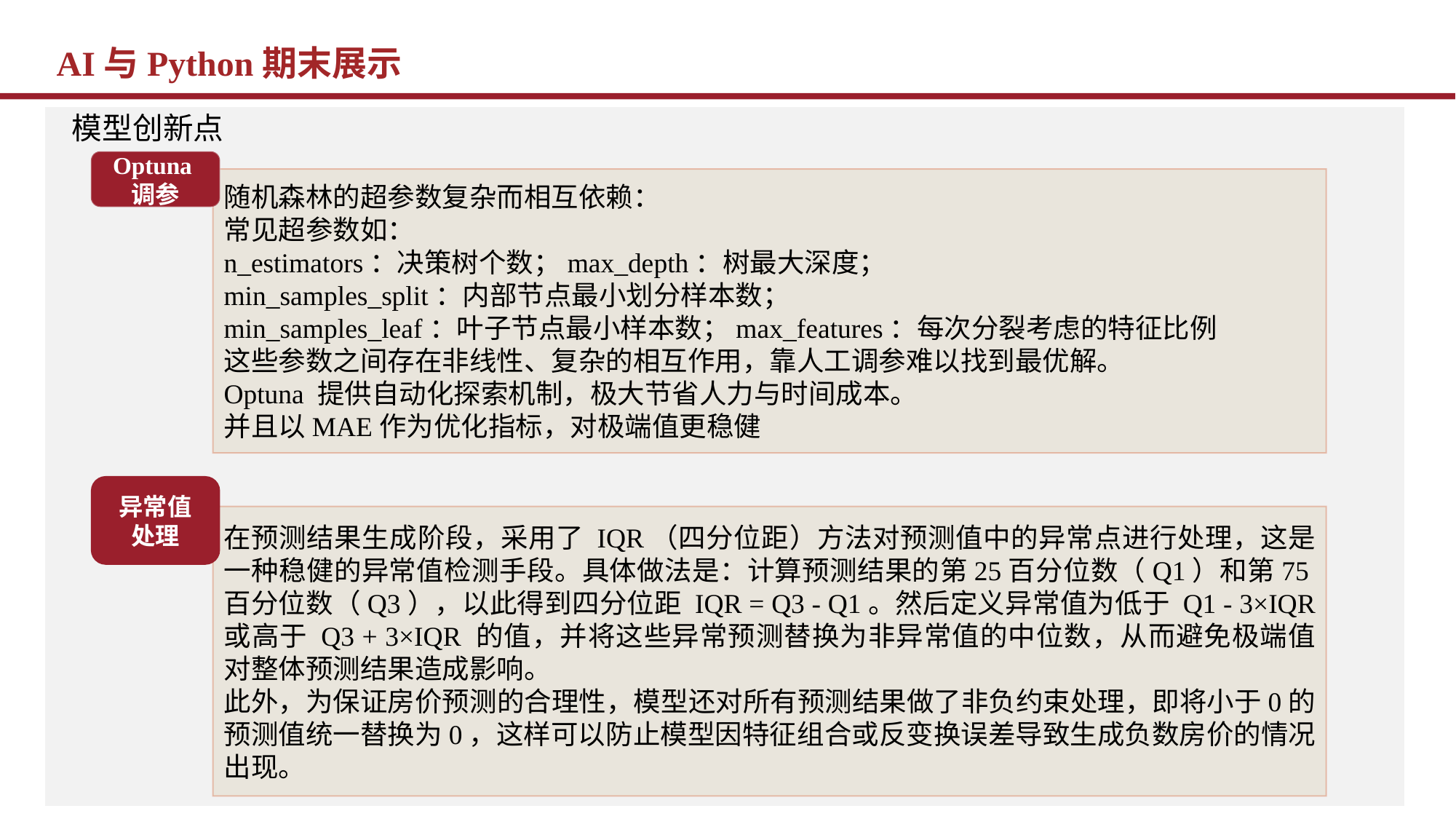

# AI与Python期末展示
模型创新点

Optuna调参
随机森林的超参数复杂而相互依赖：
常见超参数如：
n_estimators：决策树个数；max_depth：树最大深度；
min_samples_split：内部节点最小划分样本数；
min_samples_leaf：叶子节点最小样本数；max_features：每次分裂考虑的特征比例
这些参数之间存在非线性、复杂的相互作用，靠人工调参难以找到最优解。
Optuna 提供自动化探索机制，极大节省人力与时间成本。
并且以MAE作为优化指标，对极端值更稳健
异常值
处理
在预测结果生成阶段，采用了 IQR（四分位距）方法对预测值中的异常点进行处理，这是一种稳健的异常值检测手段。具体做法是：计算预测结果的第25百分位数（Q1）和第75百分位数（Q3），以此得到四分位距 IQR = Q3 - Q1。然后定义异常值为低于 Q1 - 3×IQR 或高于 Q3 + 3×IQR 的值，并将这些异常预测替换为非异常值的中位数，从而避免极端值对整体预测结果造成影响。
此外，为保证房价预测的合理性，模型还对所有预测结果做了非负约束处理，即将小于0的预测值统一替换为0，这样可以防止模型因特征组合或反变换误差导致生成负数房价的情况出现。

8